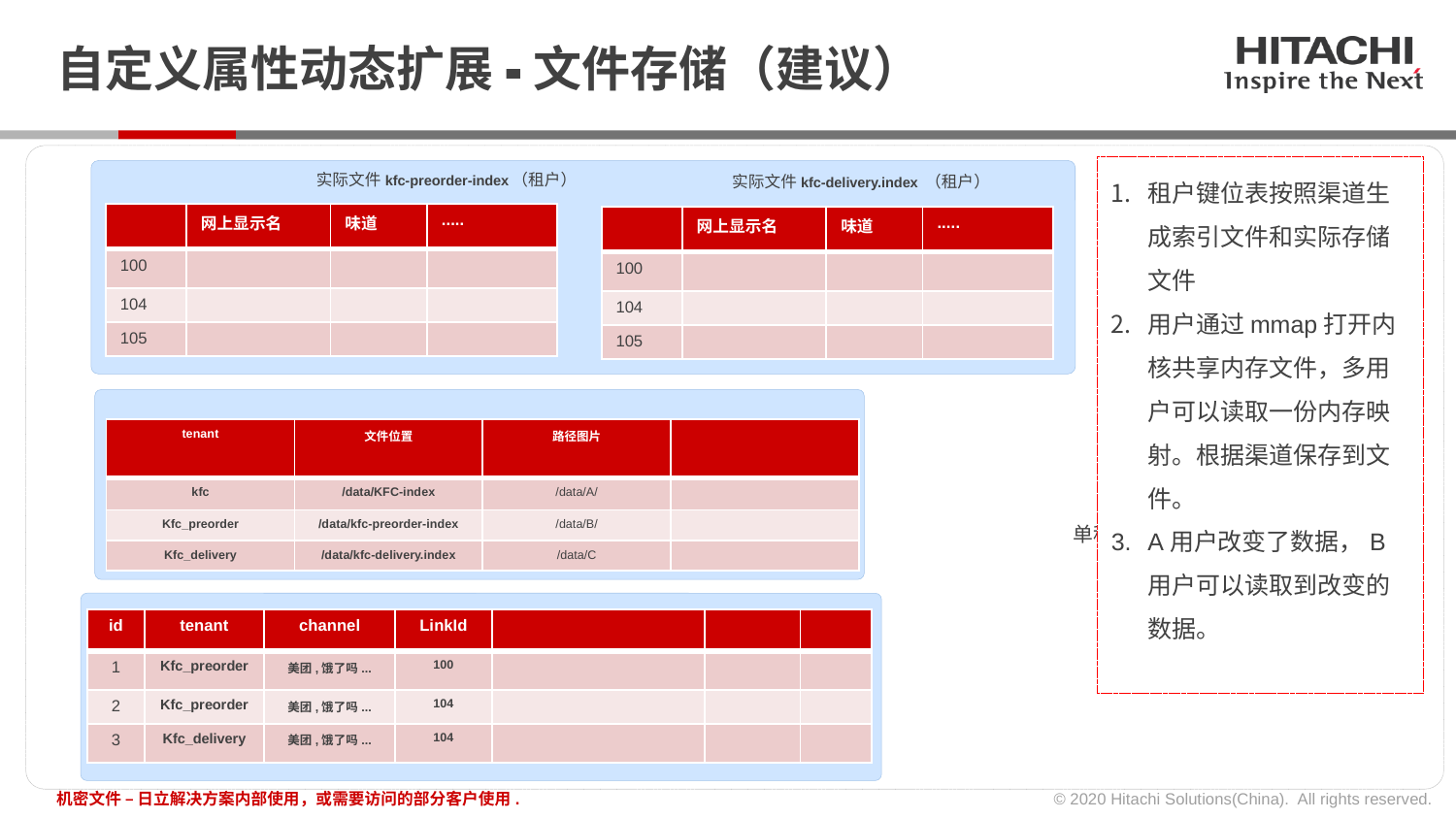

# 自定义属性动态扩展-文件存储（建议）

租户键位表按照渠道生成索引文件和实际存储文件
用户通过mmap打开内核共享内存文件，多用户可以读取一份内存映射。根据渠道保存到文件。
A用户改变了数据，B用户可以读取到改变的数据。

实际文件kfc-preorder-index（租户）
实际文件kfc-delivery.index （租户）
|  | 网上显示名 | 味道 | ..... |
| --- | --- | --- | --- |
| 100 |  |  |  |
| 104 |  |  |  |
| 105 |  |  |  |
|  | 网上显示名 | 味道 | ..... |
| --- | --- | --- | --- |
| 100 |  |  |  |
| 104 |  |  |  |
| 105 |  |  |  |

| tenant | 文件位置 | 路径图片 |  |
| --- | --- | --- | --- |
| kfc | /data/KFC-index | /data/A/ |  |
| Kfc\_preorder | /data/kfc-preorder-index | /data/B/ |  |
| Kfc\_delivery | /data/kfc-delivery.index | /data/C |  |
单租户：500列*30000行=1500万

| id | tenant | channel | LinkId |  |  |  |
| --- | --- | --- | --- | --- | --- | --- |
| 1 | Kfc\_preorder | 美团,饿了吗... | 100 |  |  |  |
| 2 | Kfc\_preorder | 美团,饿了吗... | 104 |  |  |  |
| 3 | Kfc\_delivery | 美团,饿了吗... | 104 |  |  |  |